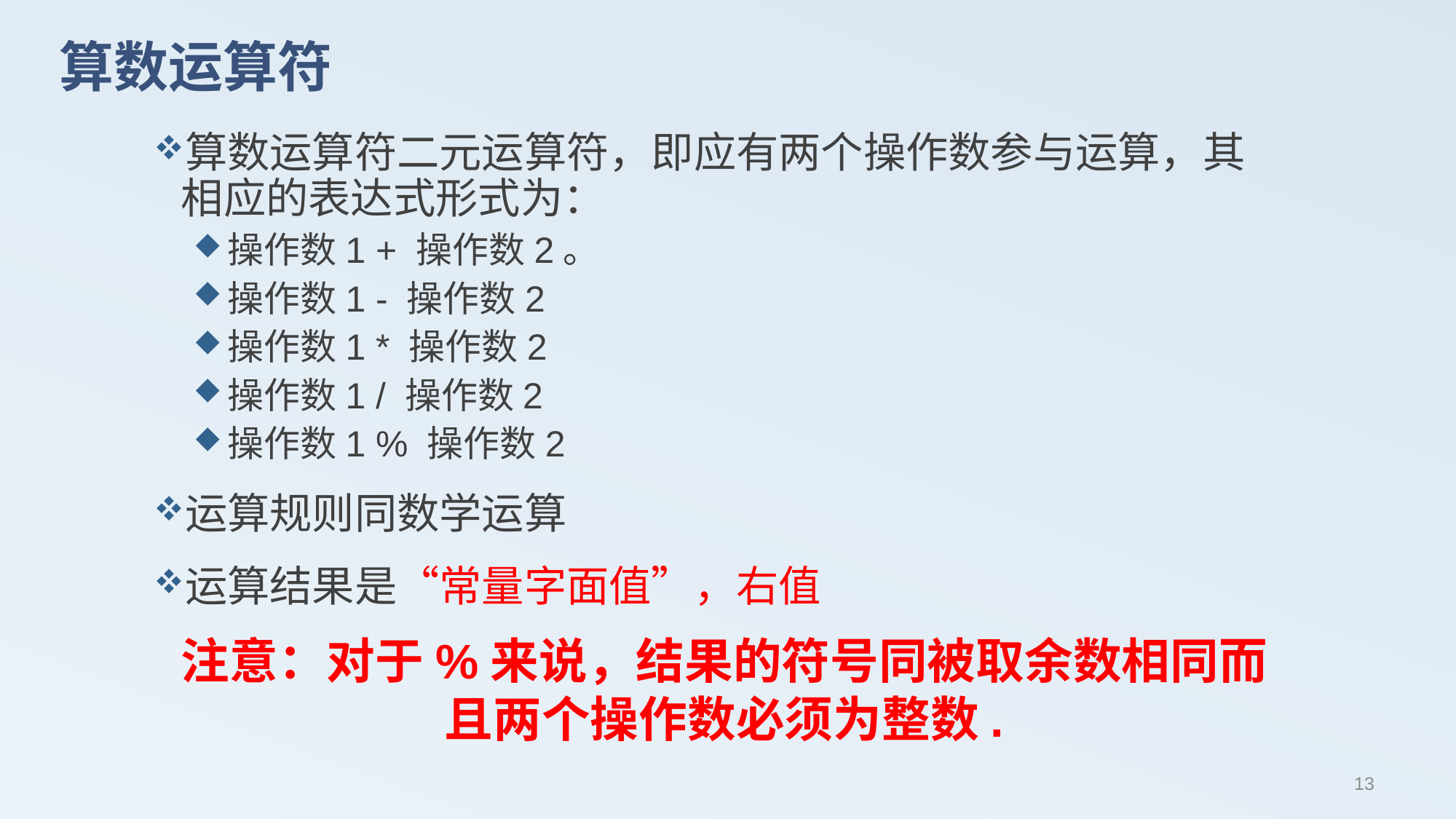

# 算数运算符
算数运算符二元运算符，即应有两个操作数参与运算，其相应的表达式形式为：
操作数1 + 操作数2。
操作数1 - 操作数2
操作数1 * 操作数2
操作数1 / 操作数2
操作数1 % 操作数2
运算规则同数学运算
运算结果是“常量字面值”，右值
注意：对于%来说，结果的符号同被取余数相同而且两个操作数必须为整数.